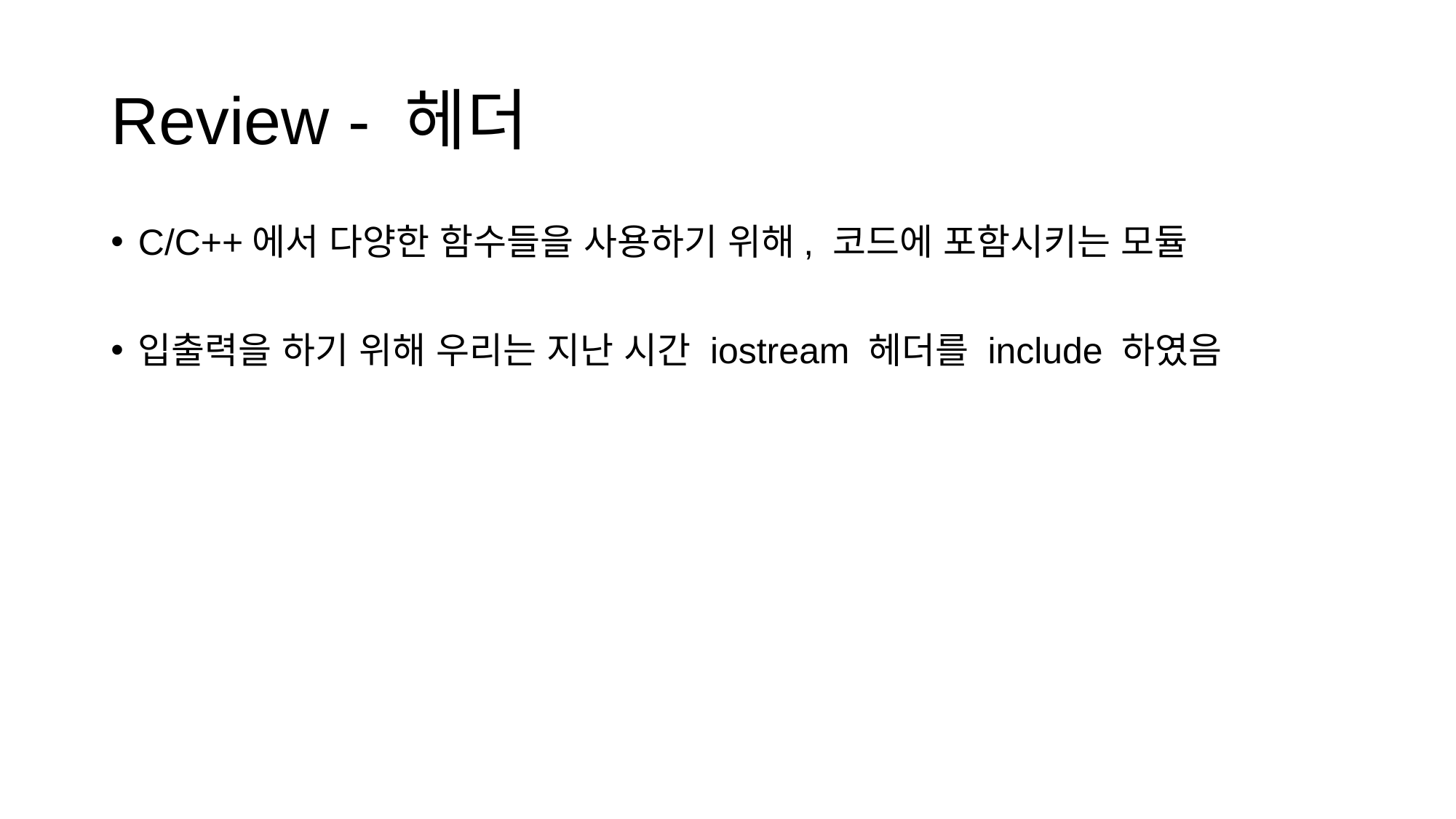

# Review - 헤더
C/C++에서 다양한 함수들을 사용하기 위해, 코드에 포함시키는 모듈

입출력을 하기 위해 우리는 지난 시간 iostream 헤더를 include 하였음